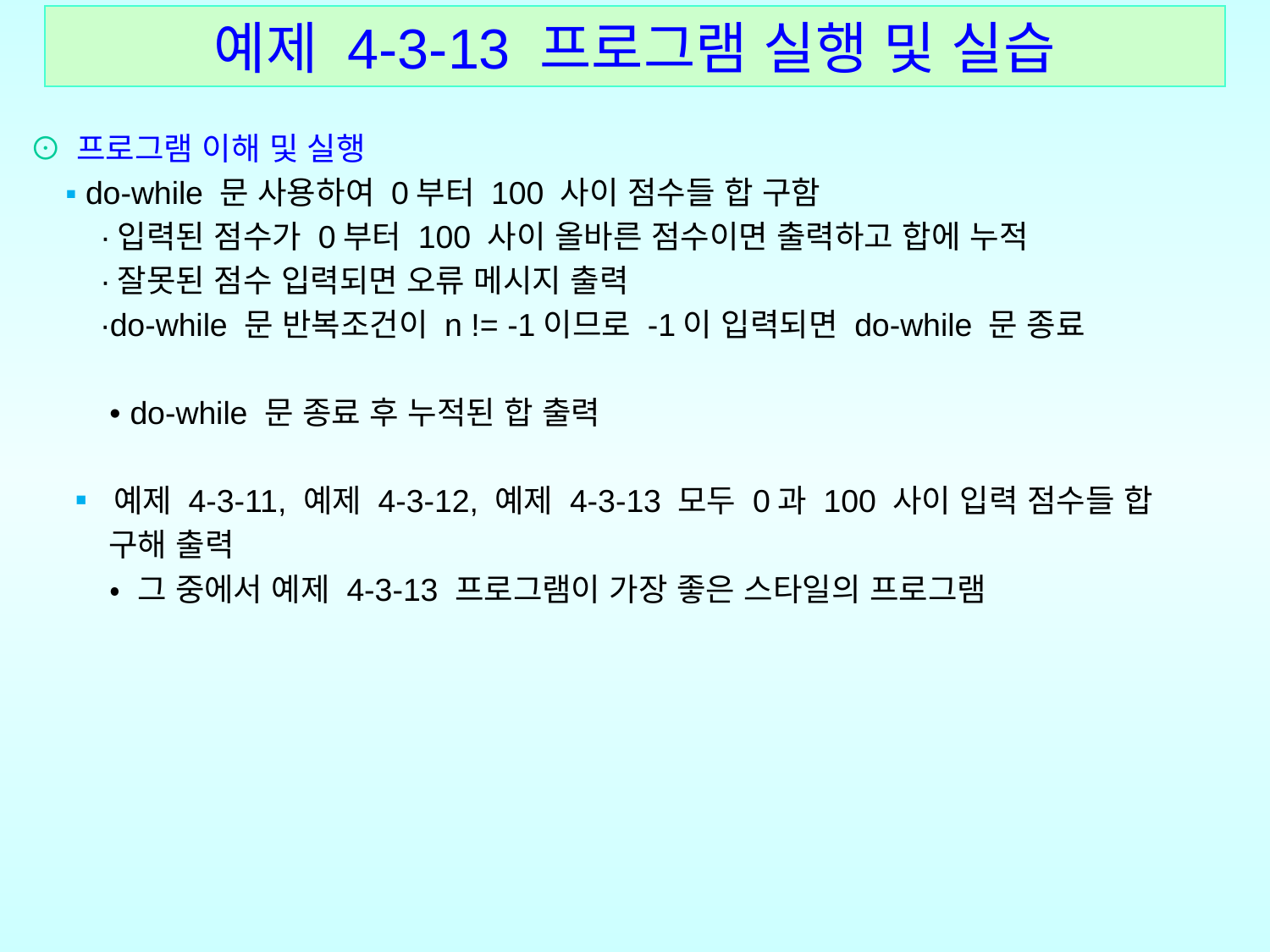

예제 4-3-13 프로그램 실행 및 실습
⊙ 프로그램 이해 및 실행
    ▪ do-while 문 사용하여 0부터 100 사이 점수들 합 구함
        ∙입력된 점수가 0부터 100 사이 올바른 점수이면 출력하고 합에 누적
        ∙잘못된 점수 입력되면 오류 메시지 출력
        ∙do-while 문 반복조건이 n != -1이므로 -1이 입력되면 do-while 문 종료

         • do-while 문 종료 후 누적된 합 출력

    ▪ 예제 4-3-11, 예제 4-3-12, 예제 4-3-13 모두 0과 100 사이 입력 점수들 합
        구해 출력
         • 그 중에서 예제 4-3-13 프로그램이 가장 좋은 스타일의 프로그램